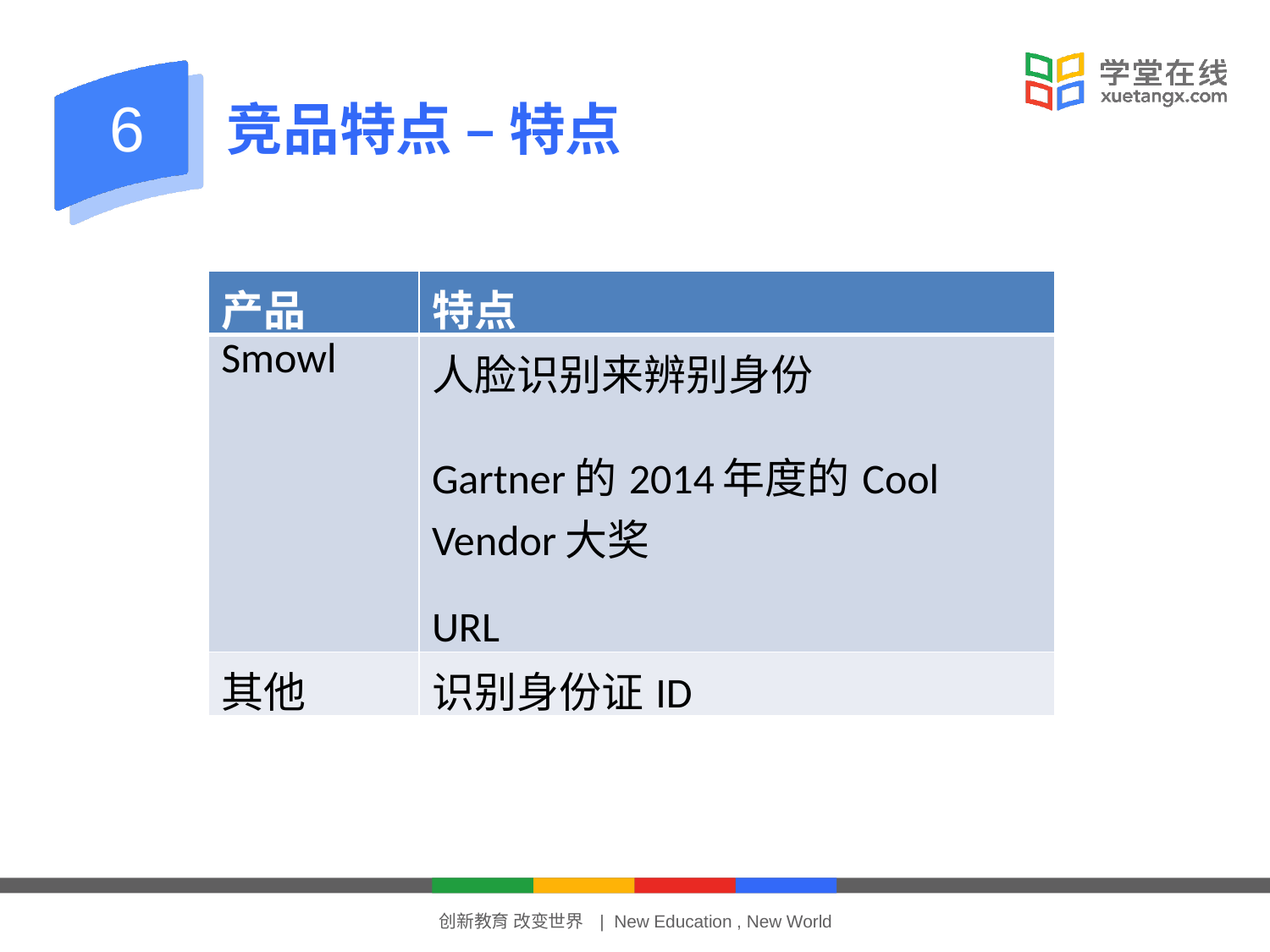

6
竞品特点 – 特点
| 产品 | 特点 |
| --- | --- |
| Smowl | 人脸识别来辨别身份 Gartner的2014年度的Cool Vendor大奖 URL |
| 其他 | 识别身份证ID |